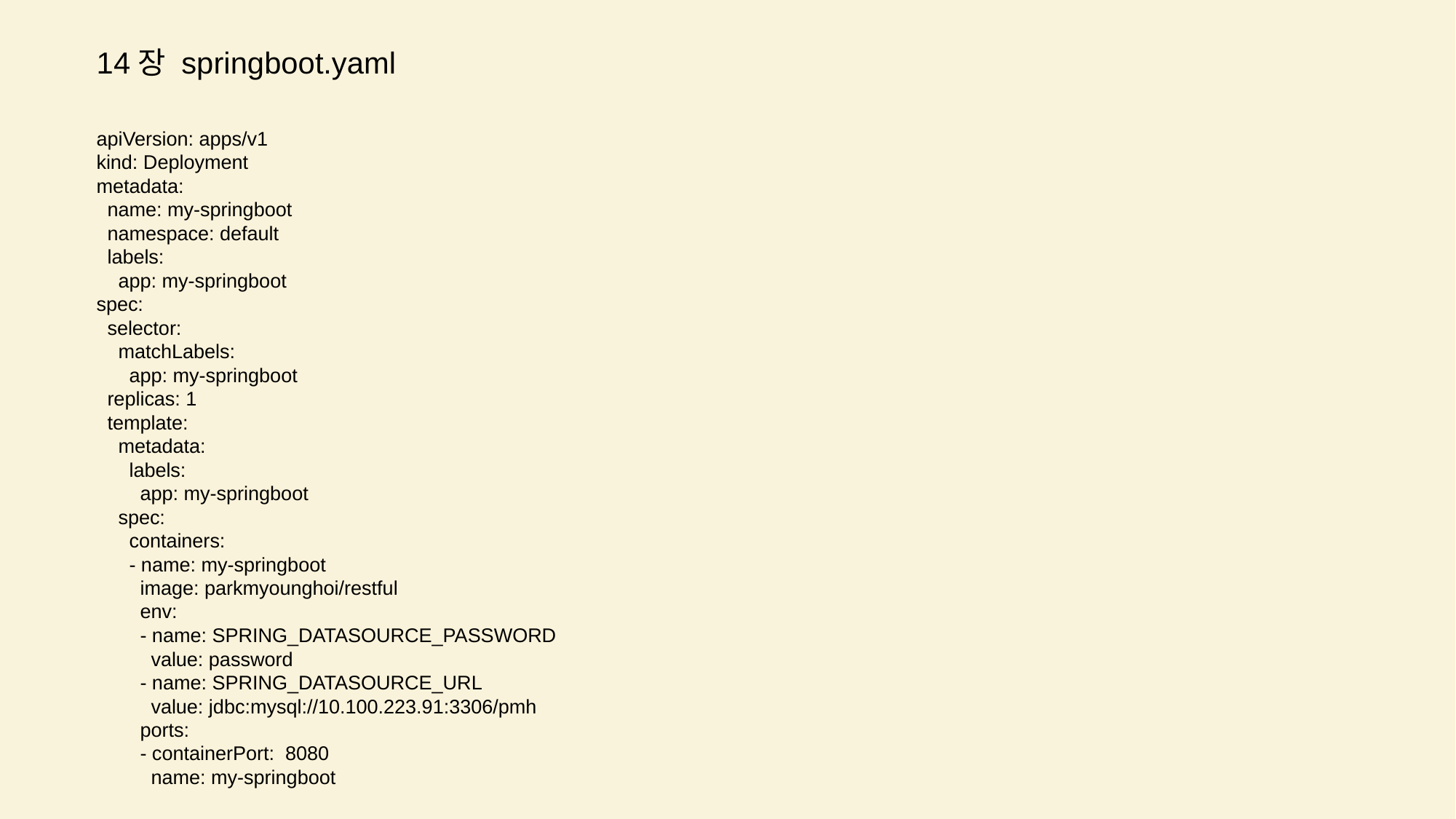

14장 springboot.yaml

apiVersion: apps/v1
kind: Deployment
metadata:
  name: my-springboot
  namespace: default
  labels:
    app: my-springboot
spec:
  selector:
    matchLabels:
      app: my-springboot
  replicas: 1
  template:
    metadata:
      labels:
        app: my-springboot
    spec:
      containers:
      - name: my-springboot
        image: parkmyounghoi/restful
        env:
        - name: SPRING_DATASOURCE_PASSWORD
          value: password
        - name: SPRING_DATASOURCE_URL
          value: jdbc:mysql://10.100.223.91:3306/pmh
        ports:
        - containerPort:  8080
          name: my-springboot